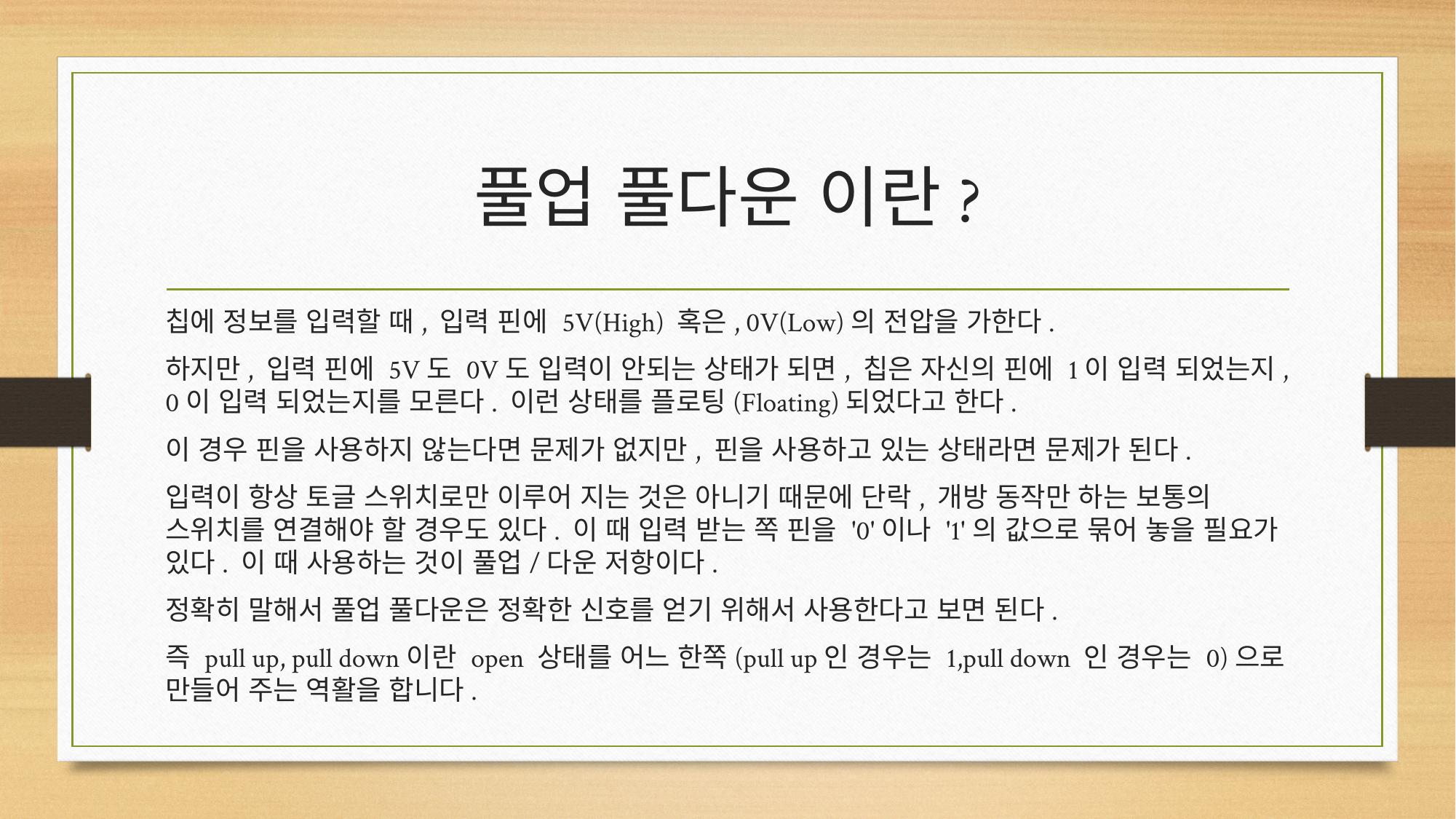

# 풀업 풀다운 이란?
칩에 정보를 입력할 때, 입력 핀에 5V(High) 혹은, 0V(Low)의 전압을 가한다.
하지만, 입력 핀에 5V도 0V도 입력이 안되는 상태가 되면, 칩은 자신의 핀에 1이 입력 되었는지, 0이 입력 되었는지를 모른다. 이런 상태를 플로팅(Floating)되었다고 한다.
이 경우 핀을 사용하지 않는다면 문제가 없지만, 핀을 사용하고 있는 상태라면 문제가 된다.
입력이 항상 토글 스위치로만 이루어 지는 것은 아니기 때문에 단락, 개방 동작만 하는 보통의 스위치를 연결해야 할 경우도 있다. 이 때 입력 받는 쪽 핀을 '0'이나 '1'의 값으로 묶어 놓을 필요가 있다. 이 때 사용하는 것이 풀업/다운 저항이다.
정확히 말해서 풀업 풀다운은 정확한 신호를 얻기 위해서 사용한다고 보면 된다.
즉 pull up, pull down이란 open 상태를 어느 한쪽(pull up인 경우는 1,pull down 인 경우는 0)으로 만들어 주는 역활을 합니다.